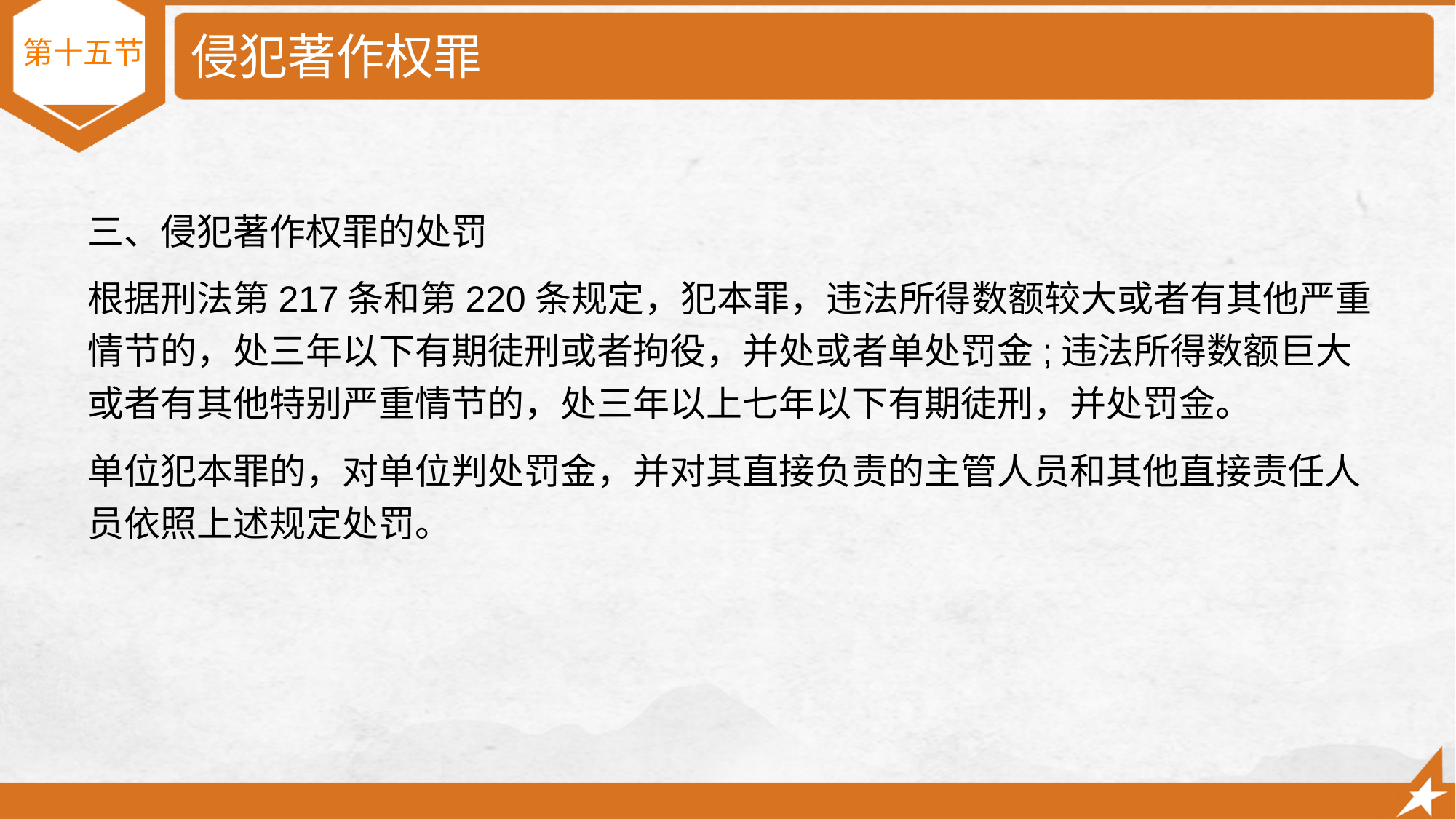

# 侵犯著作权罪
 第十五节

三、侵犯著作权罪的处罚
根据刑法第217条和第220条规定，犯本罪，违法所得数额较大或者有其他严重情节的，处三年以下有期徒刑或者拘役，并处或者单处罚金;违法所得数额巨大或者有其他特别严重情节的，处三年以上七年以下有期徒刑，并处罚金。
单位犯本罪的，对单位判处罚金，并对其直接负责的主管人员和其他直接责任人员依照上述规定处罚。